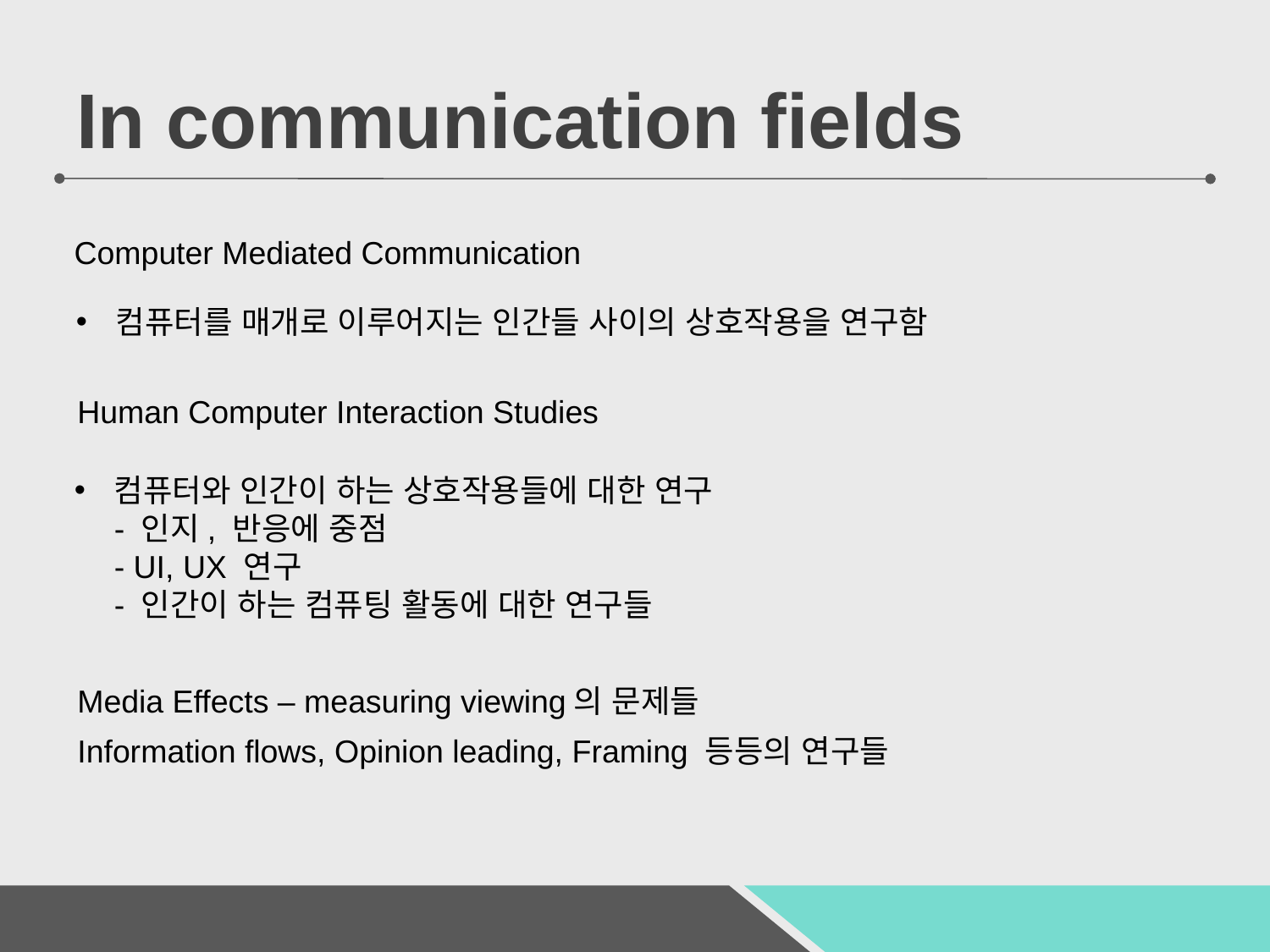

# In communication fields
Computer Mediated Communication
컴퓨터를 매개로 이루어지는 인간들 사이의 상호작용을 연구함
Human Computer Interaction Studies
컴퓨터와 인간이 하는 상호작용들에 대한 연구
- 인지, 반응에 중점
- UI, UX 연구
- 인간이 하는 컴퓨팅 활동에 대한 연구들
Media Effects – measuring viewing의 문제들
Information flows, Opinion leading, Framing 등등의 연구들